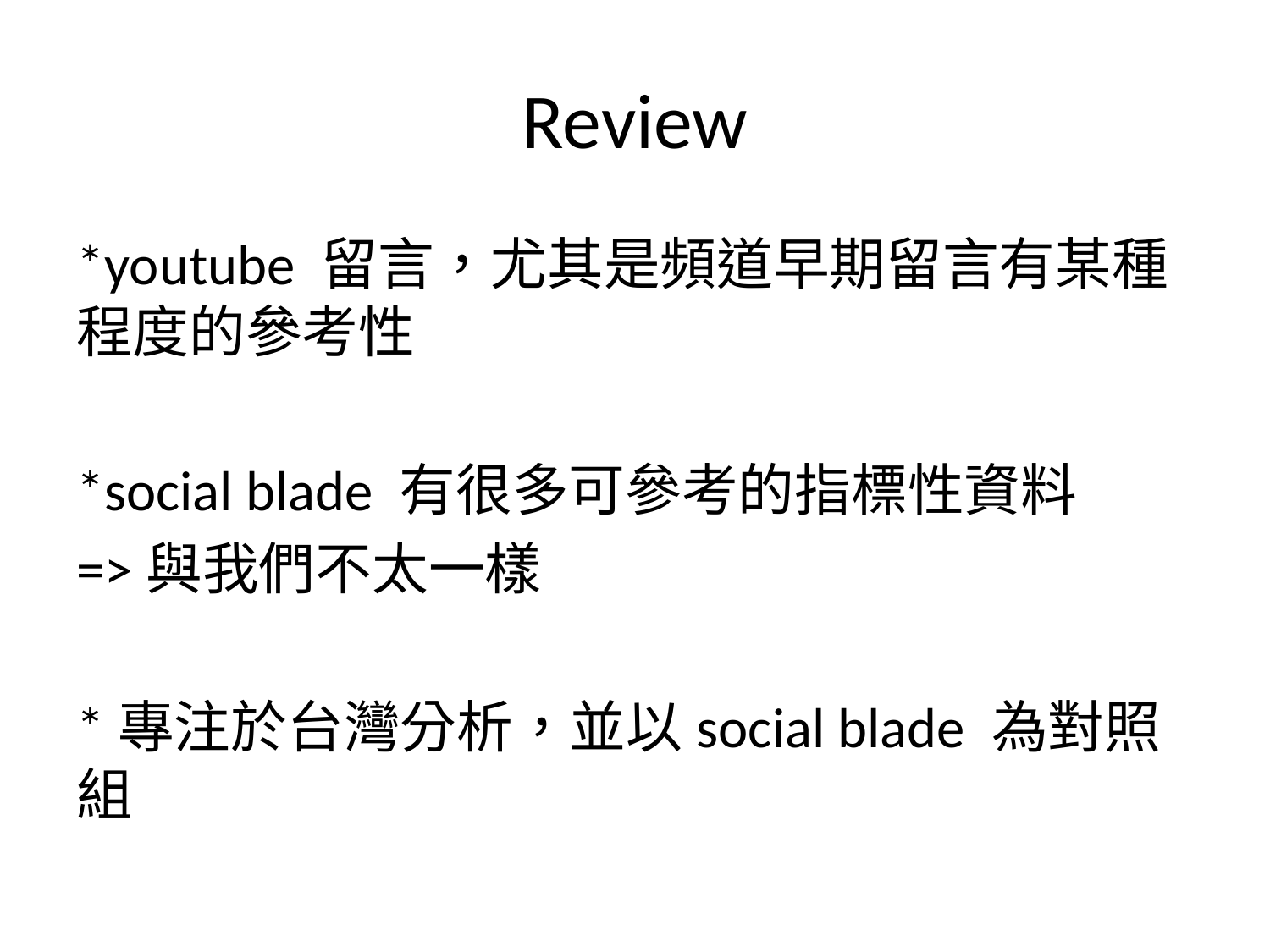

# Review
*youtube 留言，尤其是頻道早期留言有某種程度的參考性

*social blade 有很多可參考的指標性資料
=>與我們不太一樣

*專注於台灣分析，並以social blade 為對照組